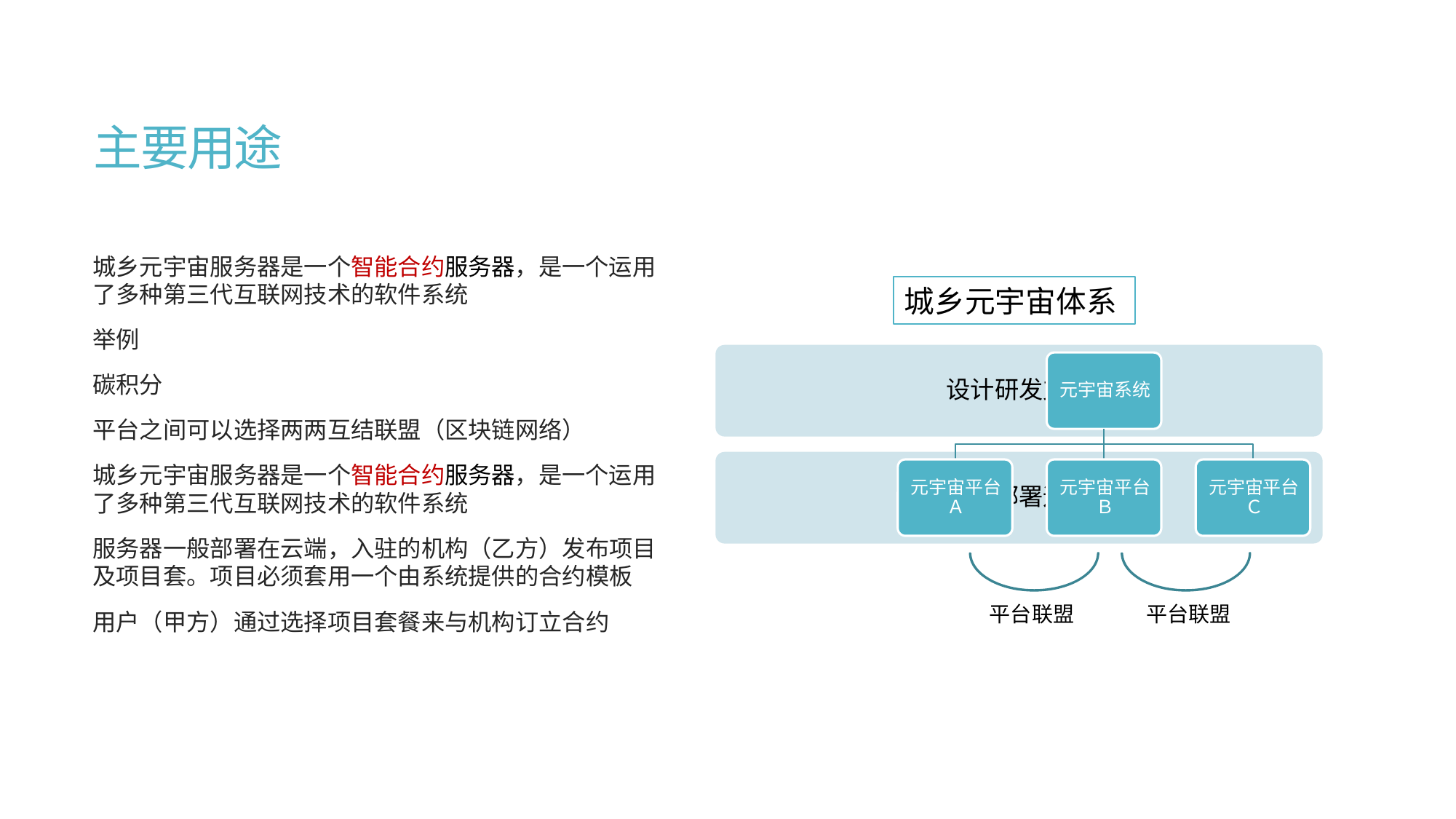

# 主要用途
城乡元宇宙服务器是一个智能合约服务器，是一个运用了多种第三代互联网技术的软件系统
举例
碳积分
平台之间可以选择两两互结联盟（区块链网络）
城乡元宇宙服务器是一个智能合约服务器，是一个运用了多种第三代互联网技术的软件系统
服务器一般部署在云端，入驻的机构（乙方）发布项目及项目套。项目必须套用一个由系统提供的合约模板
用户（甲方）通过选择项目套餐来与机构订立合约

实施部署运营
设计研发支撑
元宇宙系统
元宇宙平台
Ａ
元宇宙平台
Ｂ
元宇宙平台
Ｃ
城乡元宇宙体系

平台联盟

平台联盟